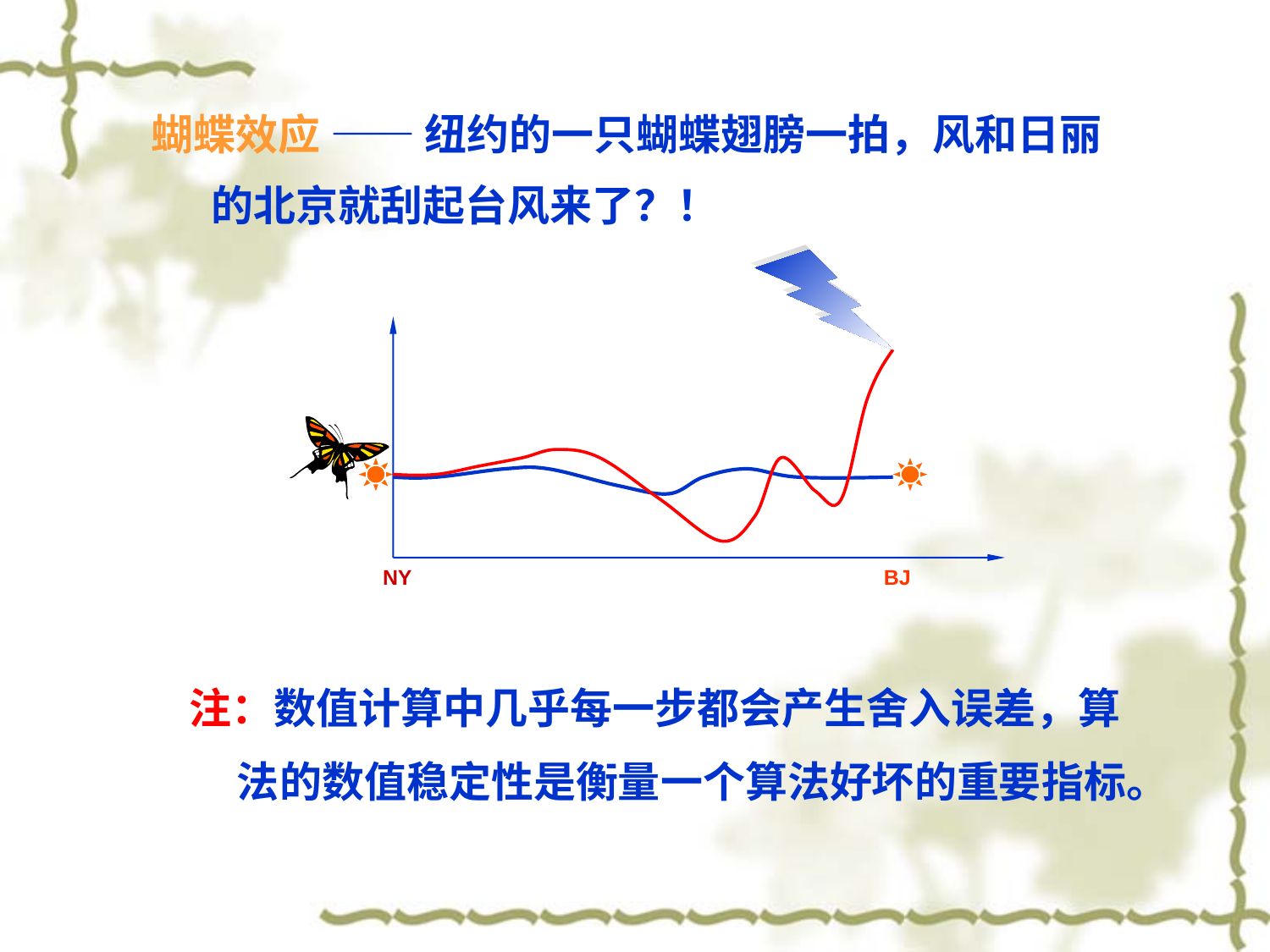

蝴蝶效应 —— 纽约的一只蝴蝶翅膀一拍，风和日丽的北京就刮起台风来了？！

NY
BJ

 注：数值计算中几乎每一步都会产生舍入误差，算
      法的数值稳定性是衡量一个算法好坏的重要指标。